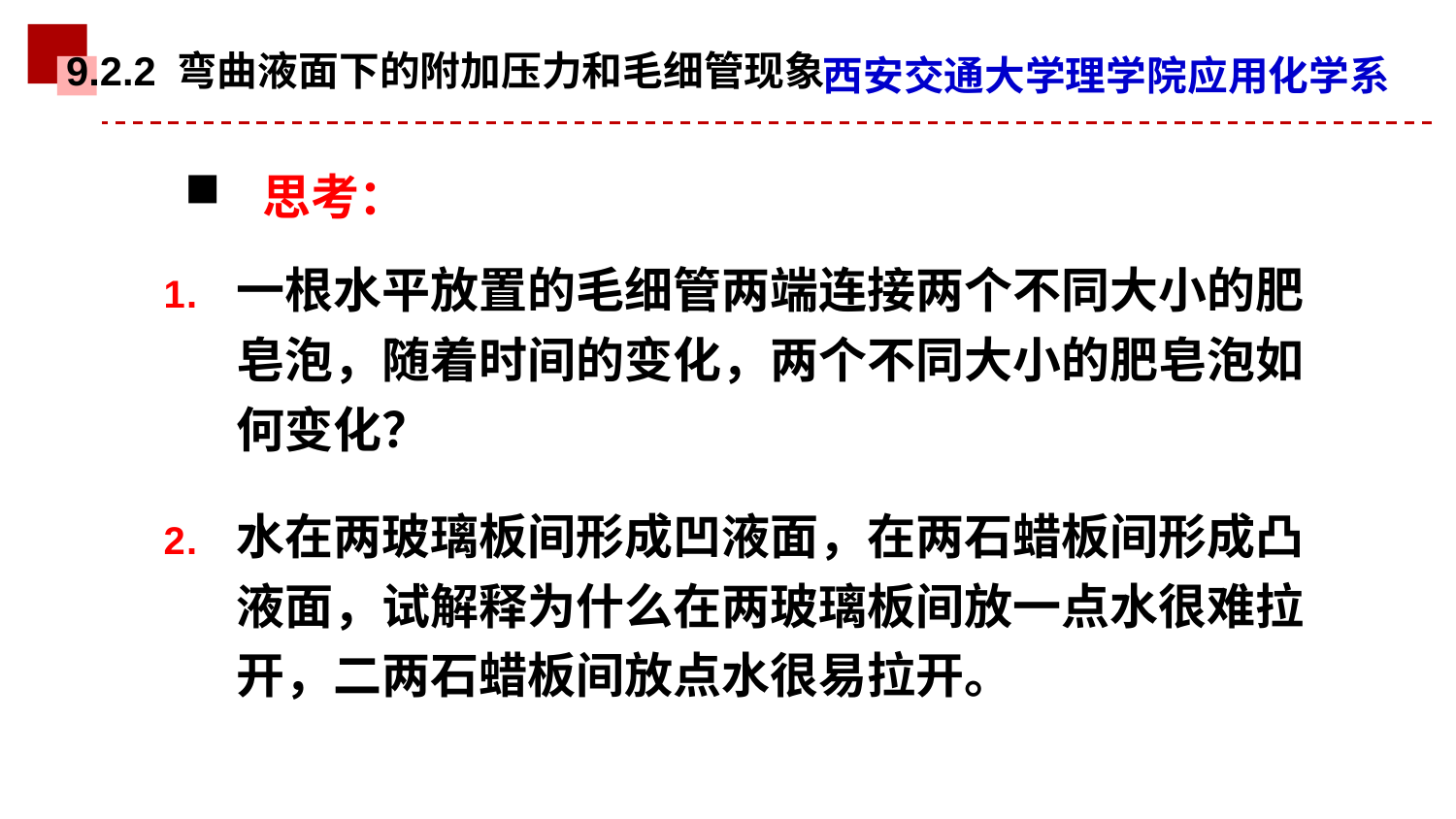

9.2.2 弯曲液面下的附加压力和毛细管现象
 思考：
一根水平放置的毛细管两端连接两个不同大小的肥皂泡，随着时间的变化，两个不同大小的肥皂泡如何变化？
水在两玻璃板间形成凹液面，在两石蜡板间形成凸液面，试解释为什么在两玻璃板间放一点水很难拉开，二两石蜡板间放点水很易拉开。